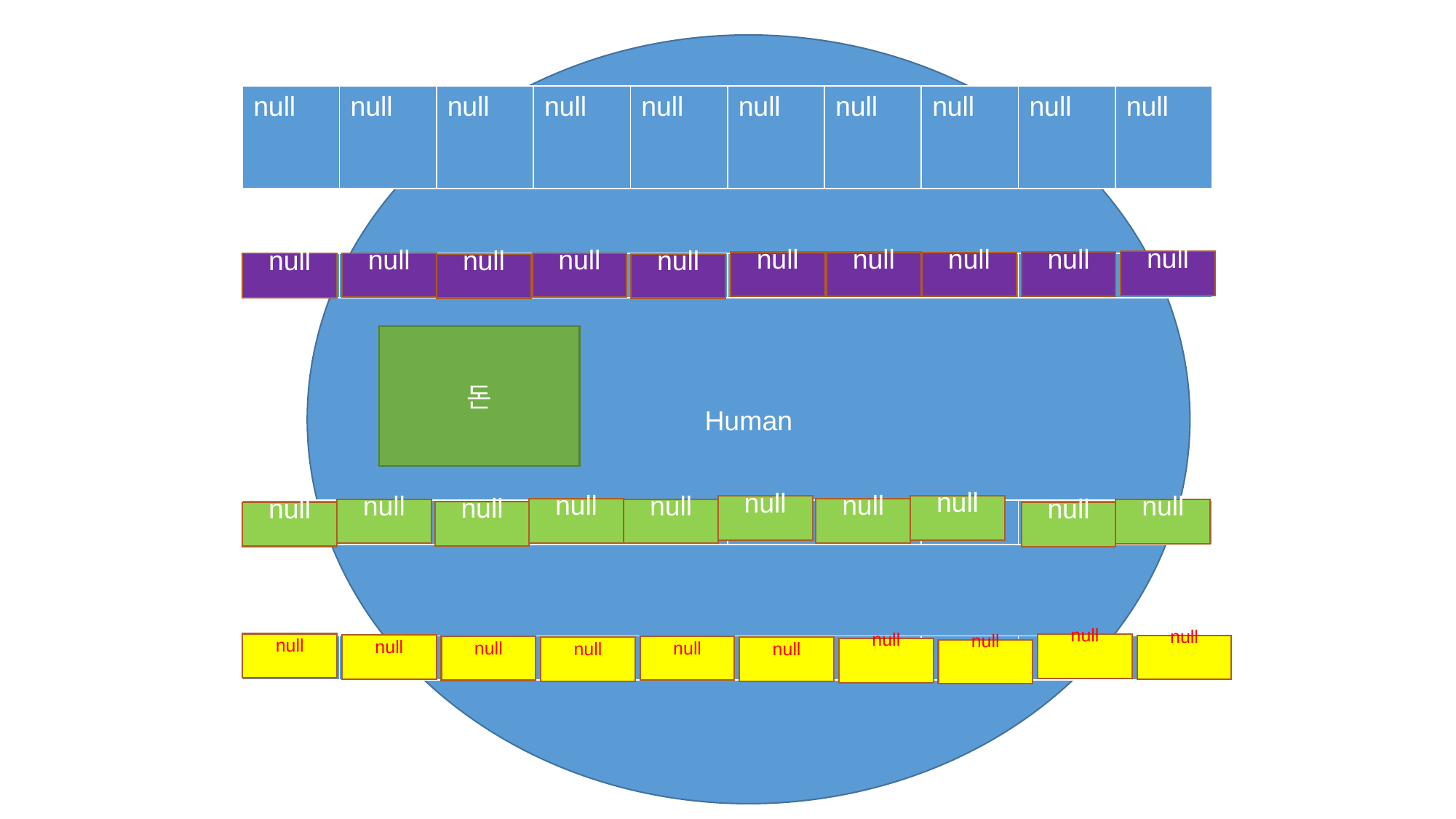

Human
| null | null | null | null | null | null | null | null | null | null |
| --- | --- | --- | --- | --- | --- | --- | --- | --- | --- |
null

null

null

null

null

null

null

|  |  |  |  |  |  |  |  |  |  |
| --- | --- | --- | --- | --- | --- | --- | --- | --- | --- |
null

null

null

돈
null

null

null

null

null

null

null

|  |  |  |  |  |  |  |  |  |  |
| --- | --- | --- | --- | --- | --- | --- | --- | --- | --- |
null

null

null

null

null

null

null

|  |  |  |  |  |  |  |  |  |  |
| --- | --- | --- | --- | --- | --- | --- | --- | --- | --- |
null

null

null

null

null

null